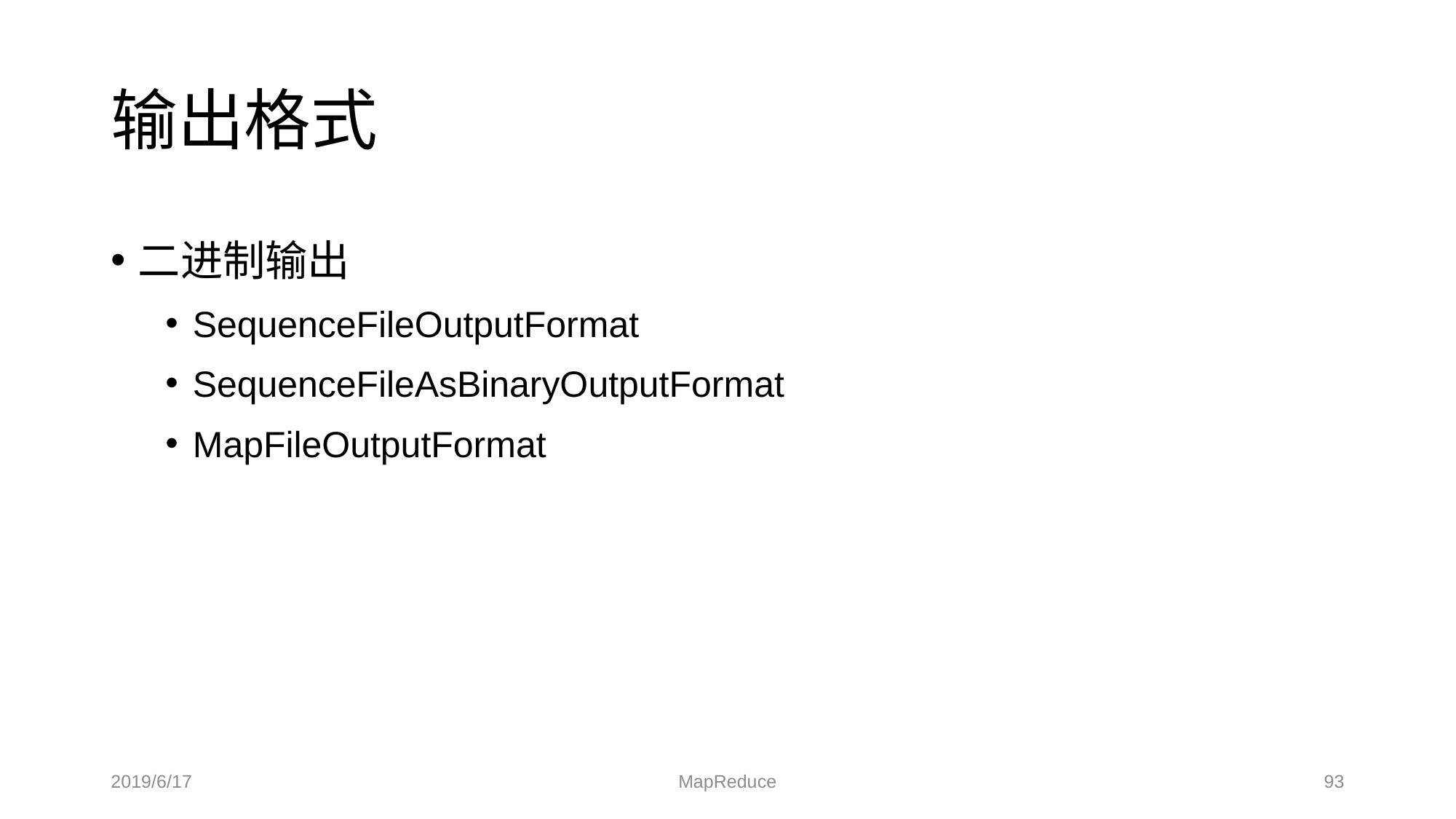

# 输出格式
二进制输出
SequenceFileOutputFormat
SequenceFileAsBinaryOutputFormat
MapFileOutputFormat

2019/6/17
MapReduce
93